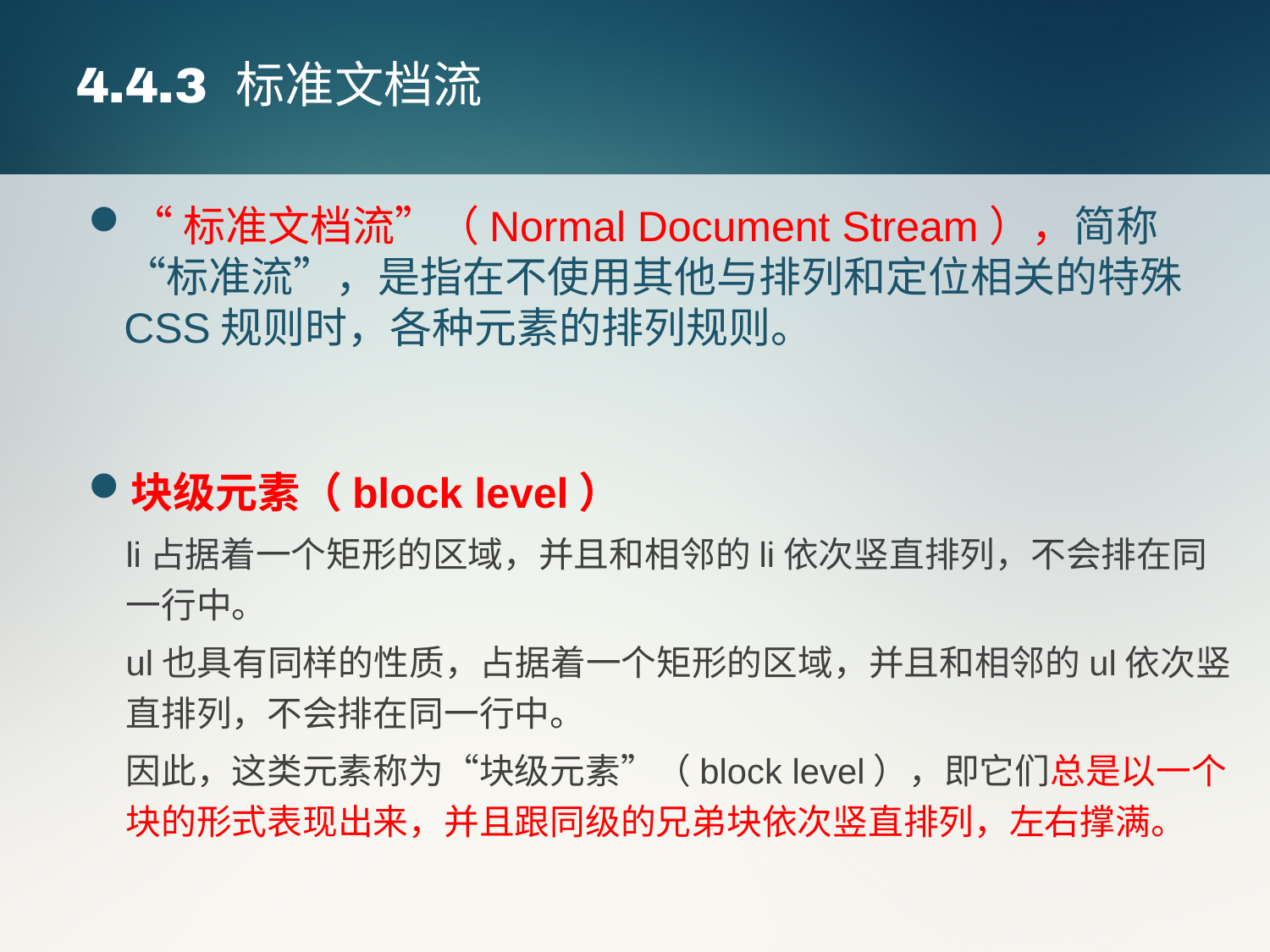

# 4.4.3 标准文档流
“标准文档流”（Normal Document Stream），简称“标准流”，是指在不使用其他与排列和定位相关的特殊CSS规则时，各种元素的排列规则。

块级元素（block level）
li占据着一个矩形的区域，并且和相邻的li依次竖直排列，不会排在同一行中。
ul也具有同样的性质，占据着一个矩形的区域，并且和相邻的ul依次竖直排列，不会排在同一行中。
因此，这类元素称为“块级元素”（block level），即它们总是以一个块的形式表现出来，并且跟同级的兄弟块依次竖直排列，左右撑满。